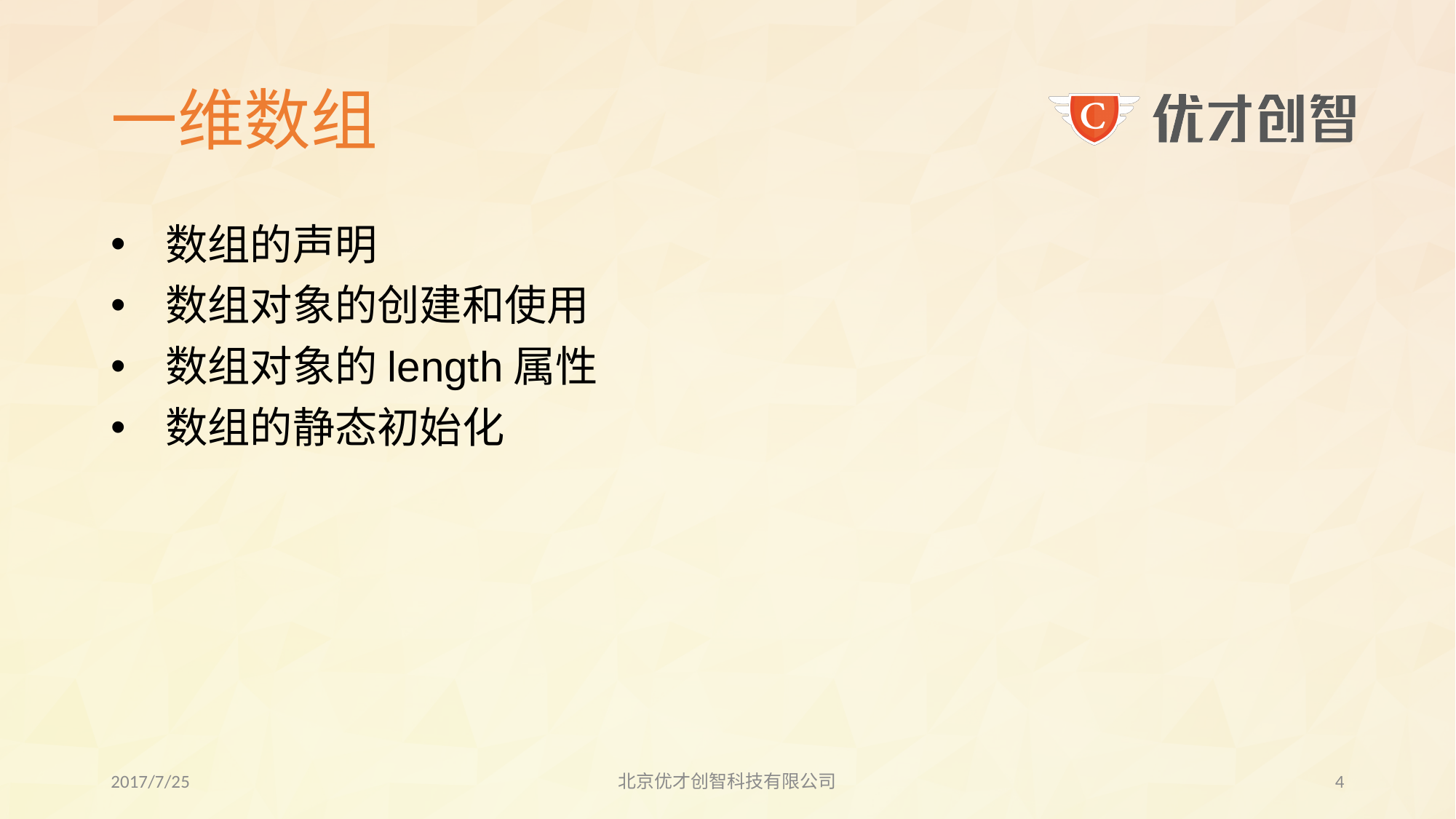

# 一维数组
数组的声明
数组对象的创建和使用
数组对象的length属性
数组的静态初始化
2017/7/25
北京优才创智科技有限公司
4